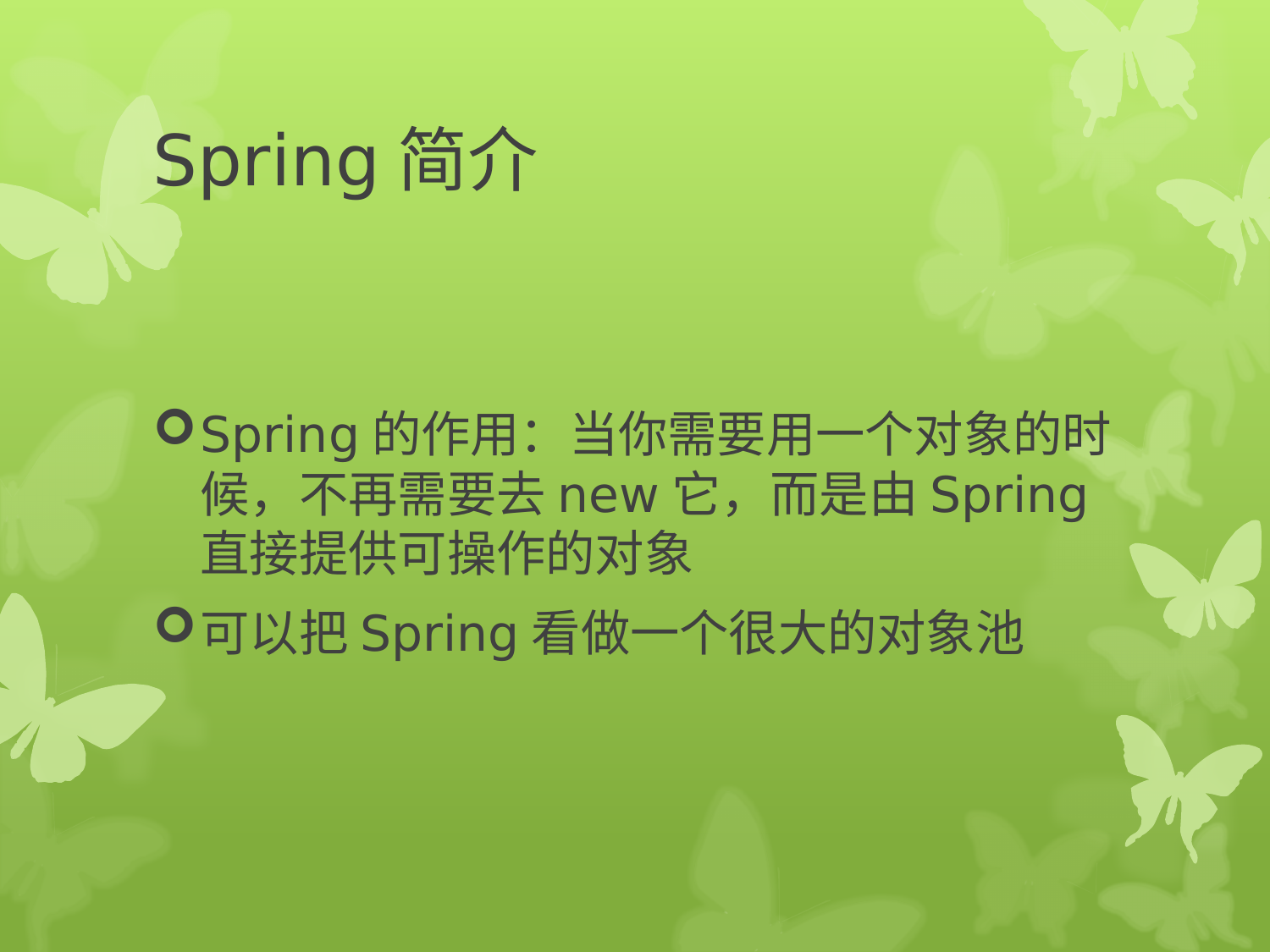

# Spring简介
Spring的作用：当你需要用一个对象的时候，不再需要去new它，而是由Spring直接提供可操作的对象
可以把Spring看做一个很大的对象池